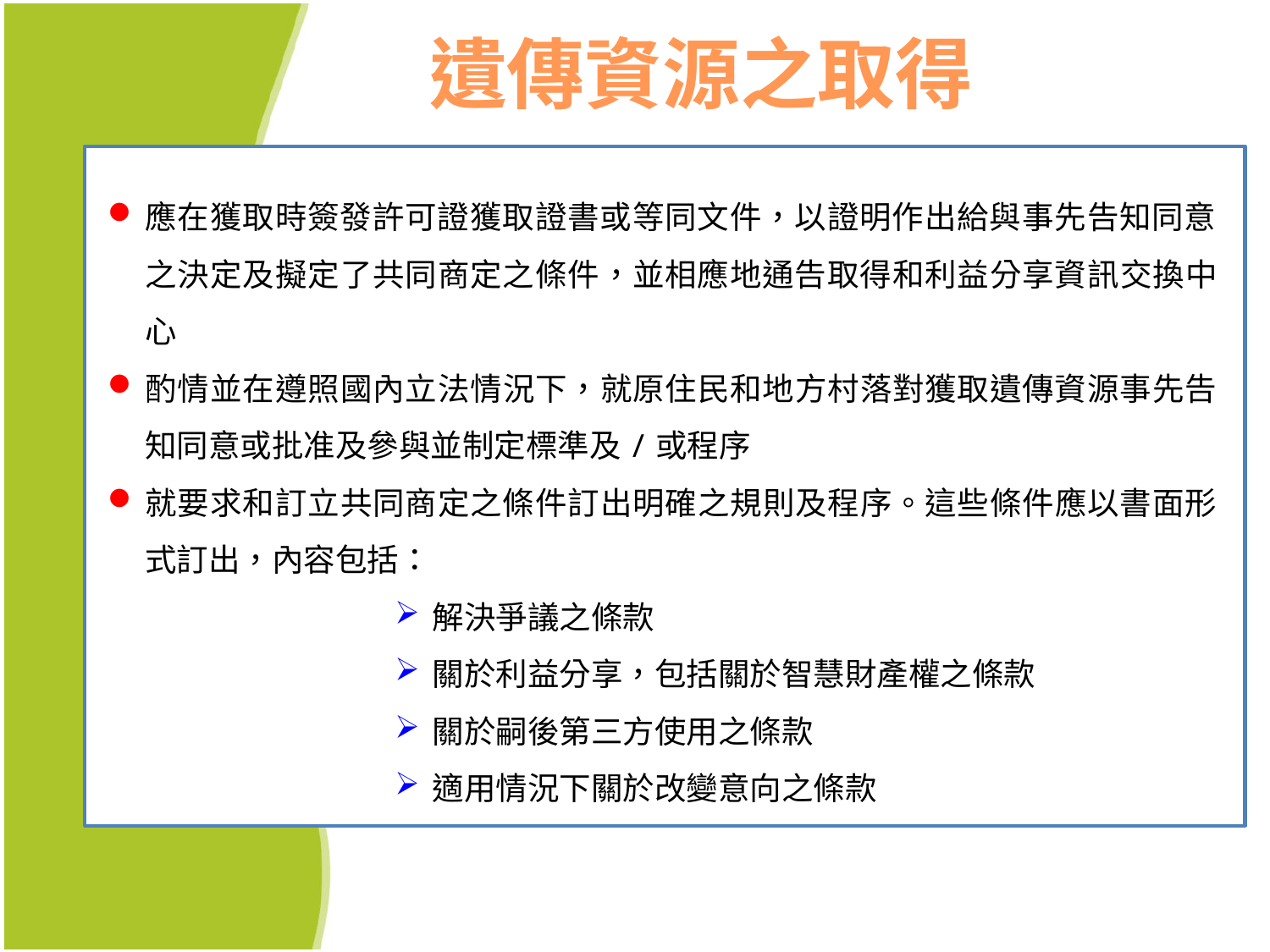

遺傳資源之取得

應在獲取時簽發許可證獲取證書或等同文件，以證明作出給與事先告知同意之決定及擬定了共同商定之條件，並相應地通告取得和利益分享資訊交換中心
酌情並在遵照國內立法情況下，就原住民和地方村落對獲取遺傳資源事先告知同意或批准及參與並制定標準及/或程序
就要求和訂立共同商定之條件訂出明確之規則及程序。這些條件應以書面形式訂出，內容包括：
解決爭議之條款
關於利益分享，包括關於智慧財產權之條款
關於嗣後第三方使用之條款
適用情況下關於改變意向之條款